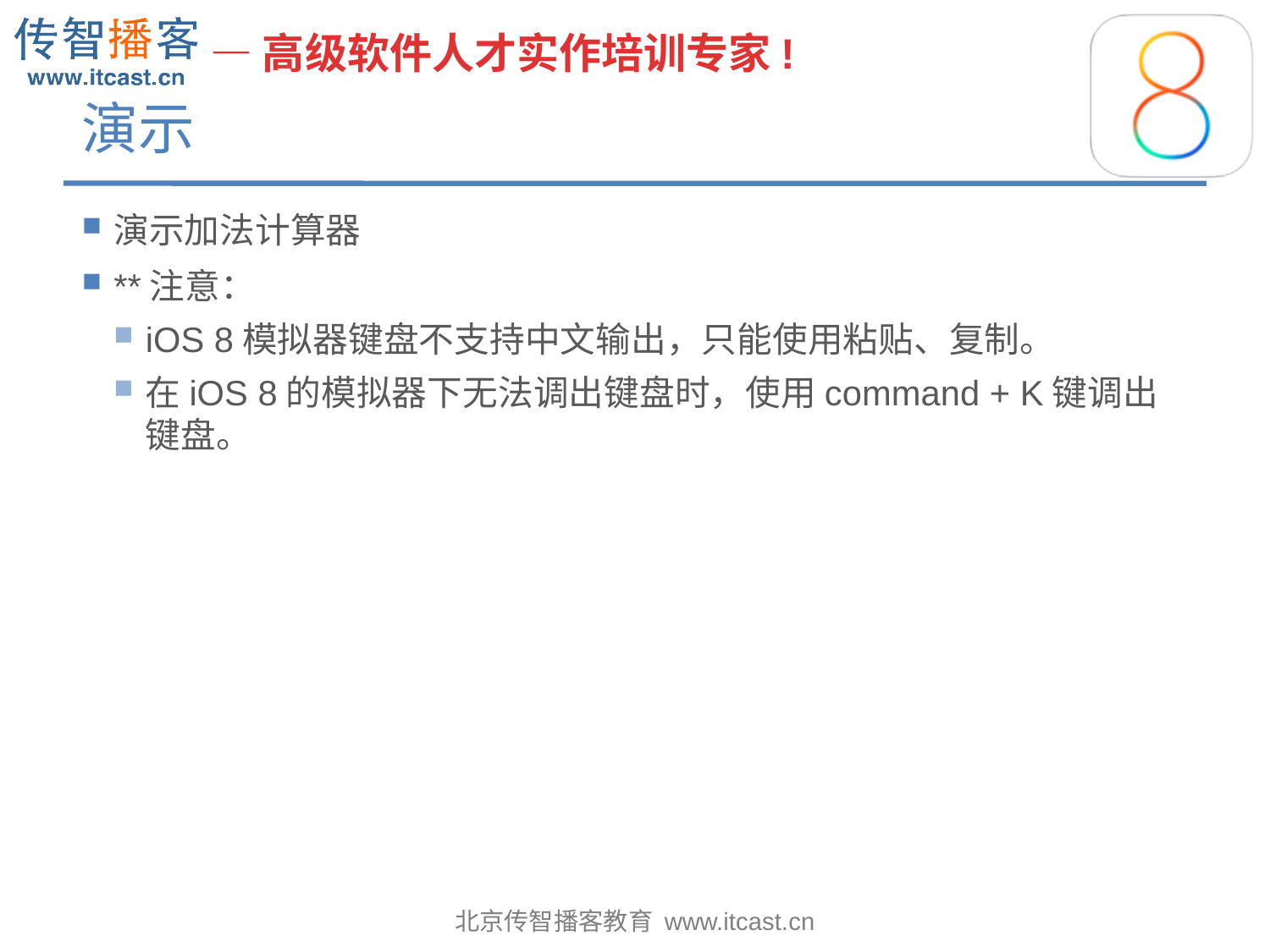

# 演示
演示加法计算器
**注意：
iOS 8模拟器键盘不支持中文输出，只能使用粘贴、复制。
在iOS 8的模拟器下无法调出键盘时，使用command + K键调出键盘。